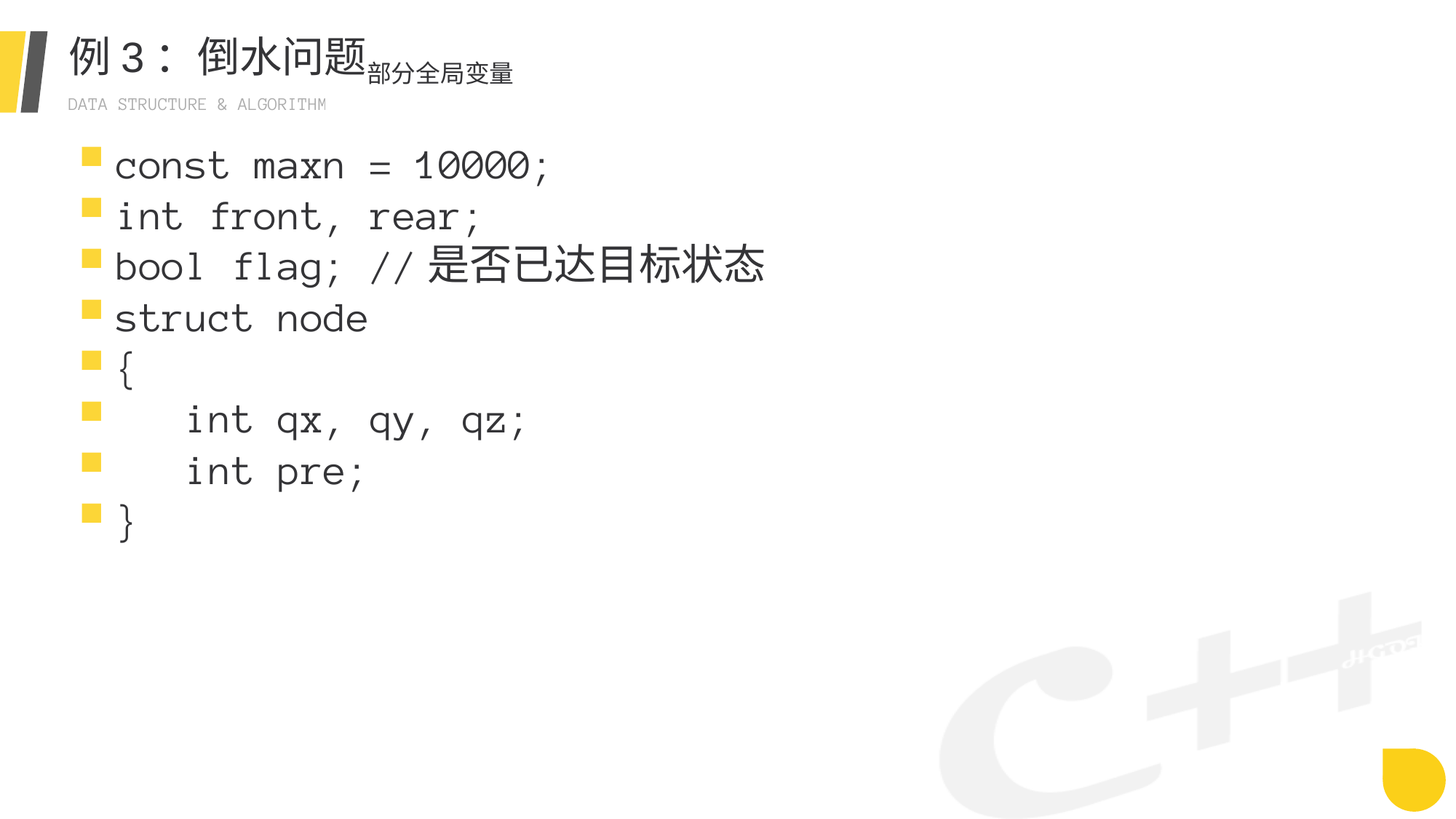

# 例3：倒水问题部分全局变量
const maxn = 10000;
int front, rear;
bool flag; //是否已达目标状态
struct node
{
   int qx, qy, qz;
   int pre;
}